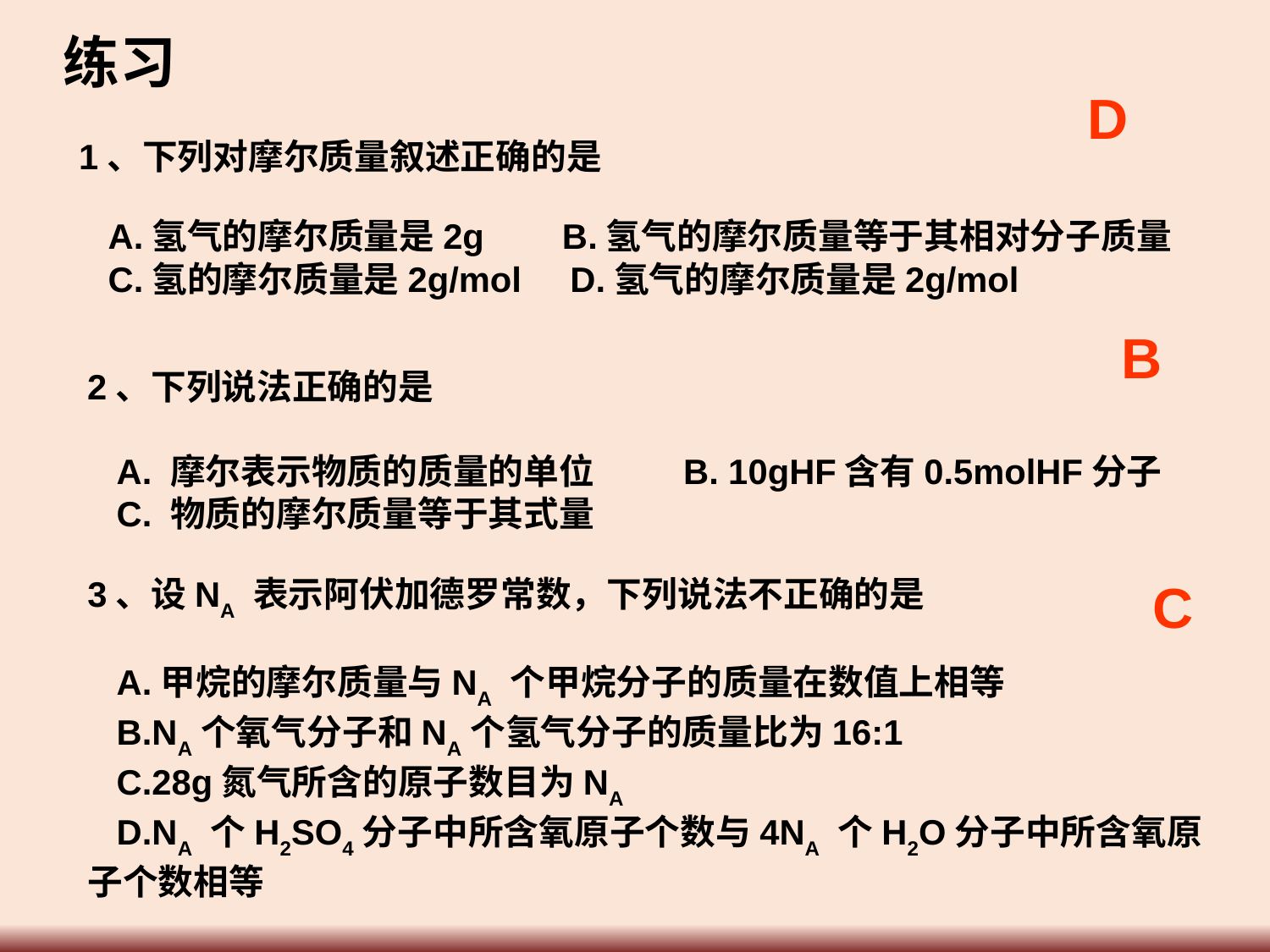

练习
D
1、下列对摩尔质量叙述正确的是

   A.氢气的摩尔质量是2g        B.氢气的摩尔质量等于其相对分子质量
   C.氢的摩尔质量是2g/mol     D.氢气的摩尔质量是2g/mol
B
2、下列说法正确的是
   A. 摩尔表示物质的质量的单位          B. 10gHF含有0.5molHF分子
   C. 物质的摩尔质量等于其式量
3、设NA 表示阿伏加德罗常数，下列说法不正确的是

   A.甲烷的摩尔质量与NA 个甲烷分子的质量在数值上相等
   B.NA个氧气分子和NA个氢气分子的质量比为16:1
   C.28g氮气所含的原子数目为NA
   D.NA 个H2SO4分子中所含氧原子个数与4NA 个H2O分子中所含氧原子个数相等
C